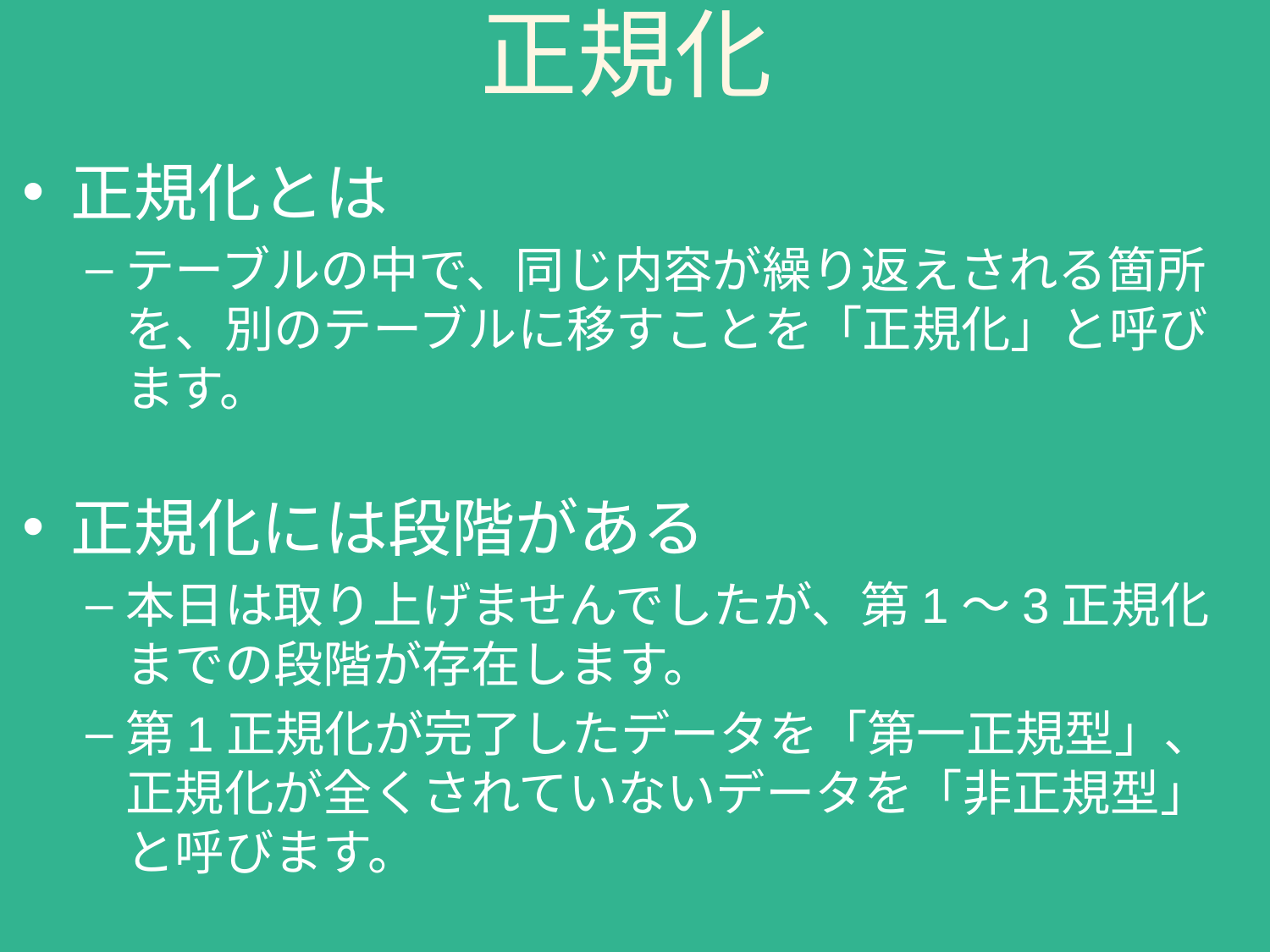

# 正規化
正規化とは
テーブルの中で、同じ内容が繰り返えされる箇所を、別のテーブルに移すことを「正規化」と呼びます。
正規化には段階がある
本日は取り上げませんでしたが、第1〜3正規化までの段階が存在します。
第1正規化が完了したデータを「第一正規型」、正規化が全くされていないデータを「非正規型」と呼びます。